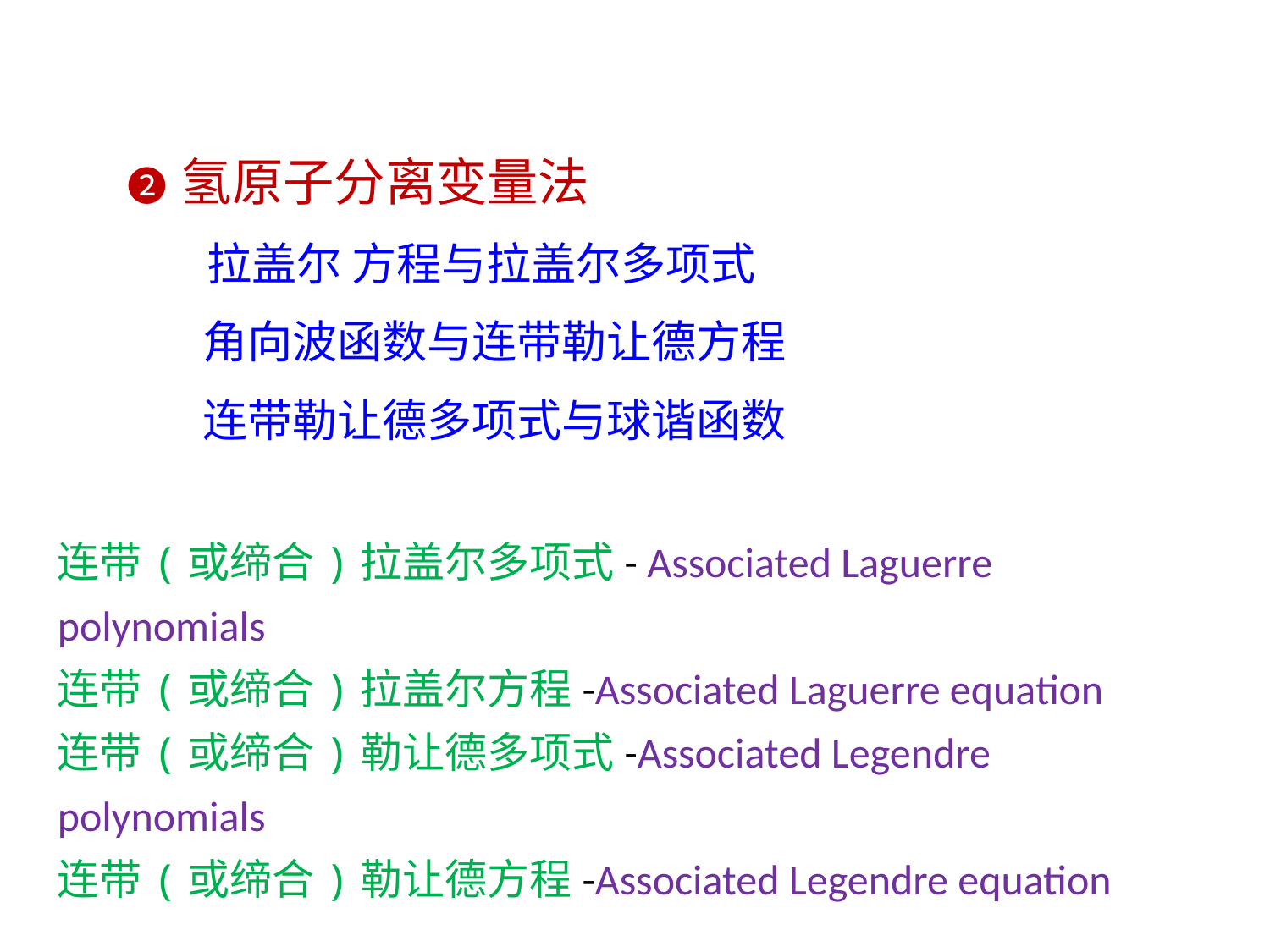

❷ 氢原子分离变量法
            拉盖尔 方程与拉盖尔多项式
       角向波函数与连带勒让德方程
       连带勒让德多项式与球谐函数
连带(或缔合)拉盖尔多项式- Associated Laguerre polynomials
连带(或缔合)拉盖尔方程-Associated Laguerre equation
连带(或缔合)勒让德多项式-Associated Legendre polynomials
连带(或缔合)勒让德方程-Associated Legendre equation